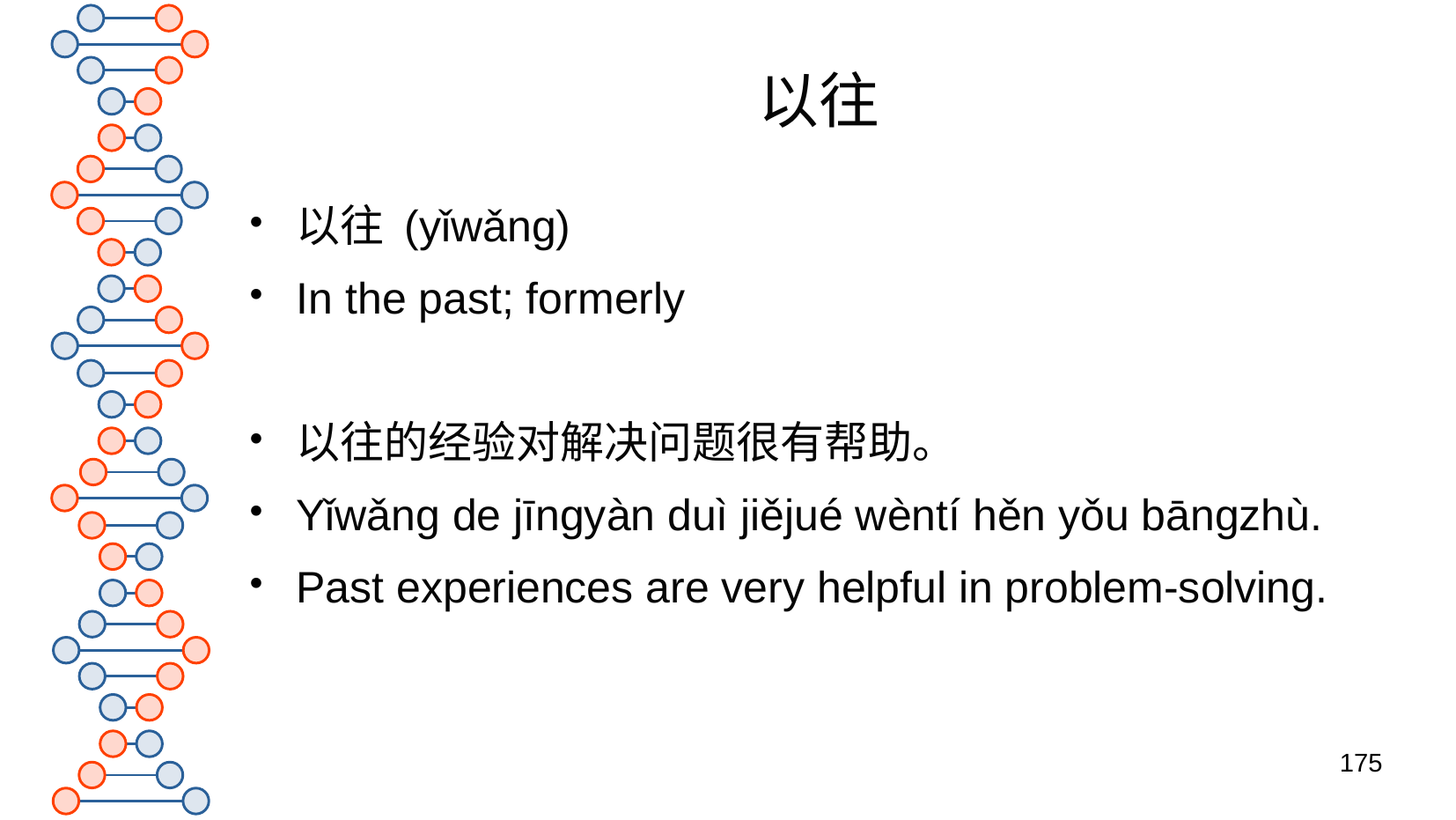

# 以往
以往 (yǐwǎng)
In the past; formerly

以往的经验对解决问题很有帮助。
Yǐwǎng de jīngyàn duì jiějué wèntí hěn yǒu bāngzhù.
Past experiences are very helpful in problem-solving.

175